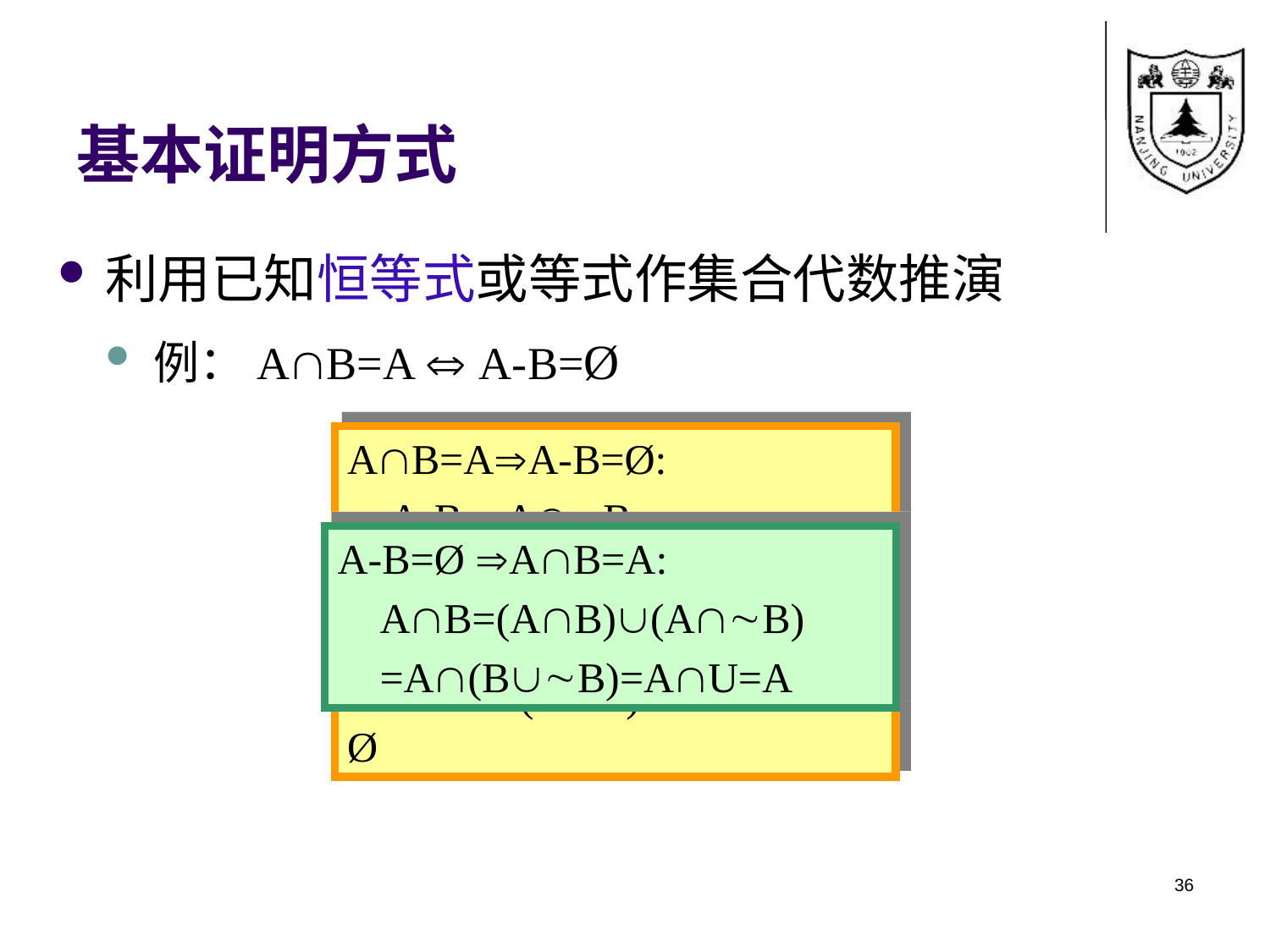

# 基本证明方式
利用已知恒等式或等式作集合代数推演
例：A∩B=A ⇔ A-B=Ø

A∩B=A⇒A-B=Ø:
    A-B = A∩∼B
    = (A∩∼B)∪(A∩∼A)
    = A∩(∼B∪∼A)
    = A∩∼(A∩B) = A∩∼A = Ø
A-B=Ø ⇒A∩B=A:
    A∩B=(A∩B)∪(A∩∼B)
    =A∩(B∪∼B)=A∩U=A
36